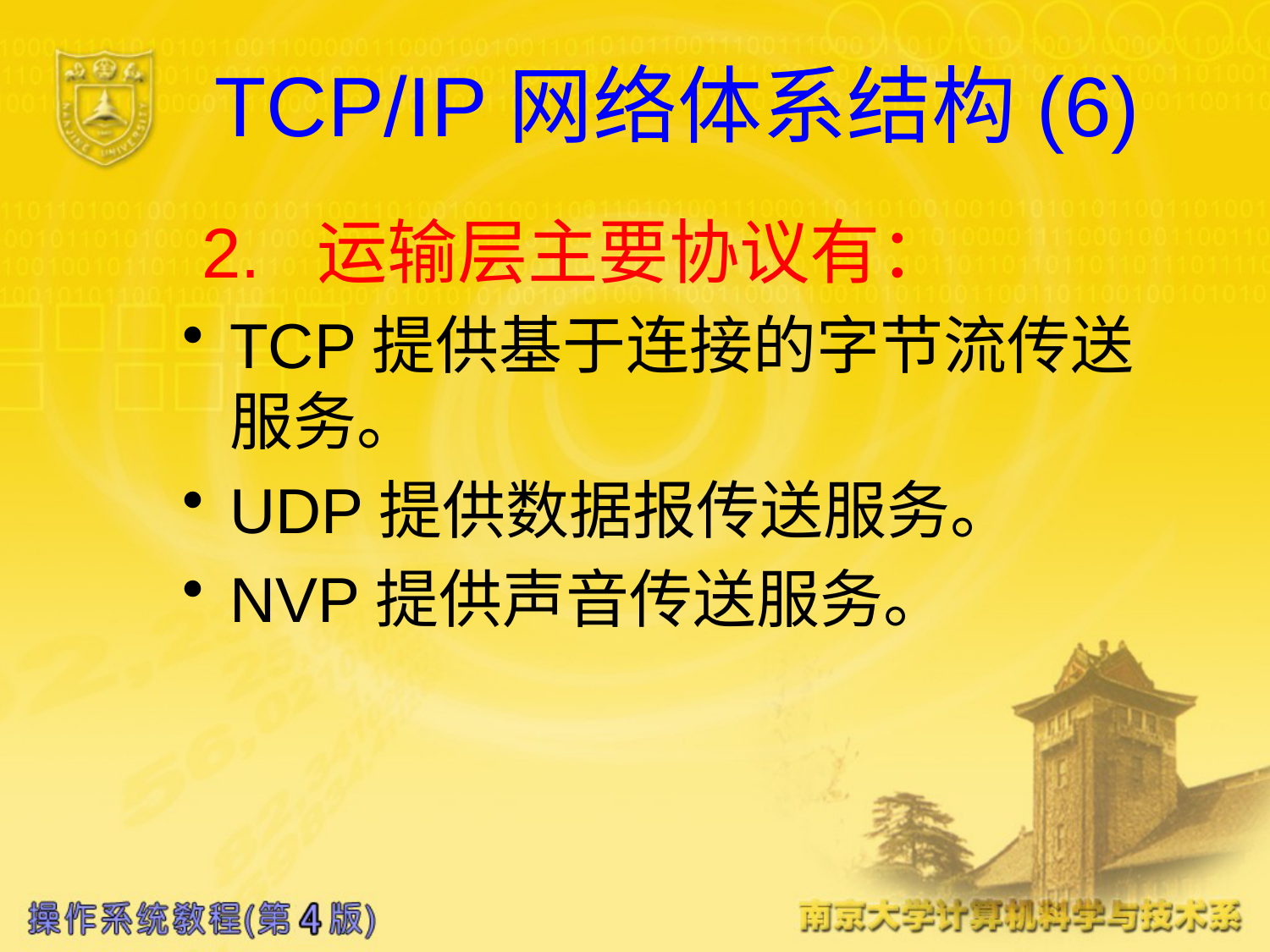

# TCP/IP网络体系结构(6)
 2.  运输层主要协议有：
TCP提供基于连接的字节流传送服务。
UDP提供数据报传送服务。
NVP提供声音传送服务。